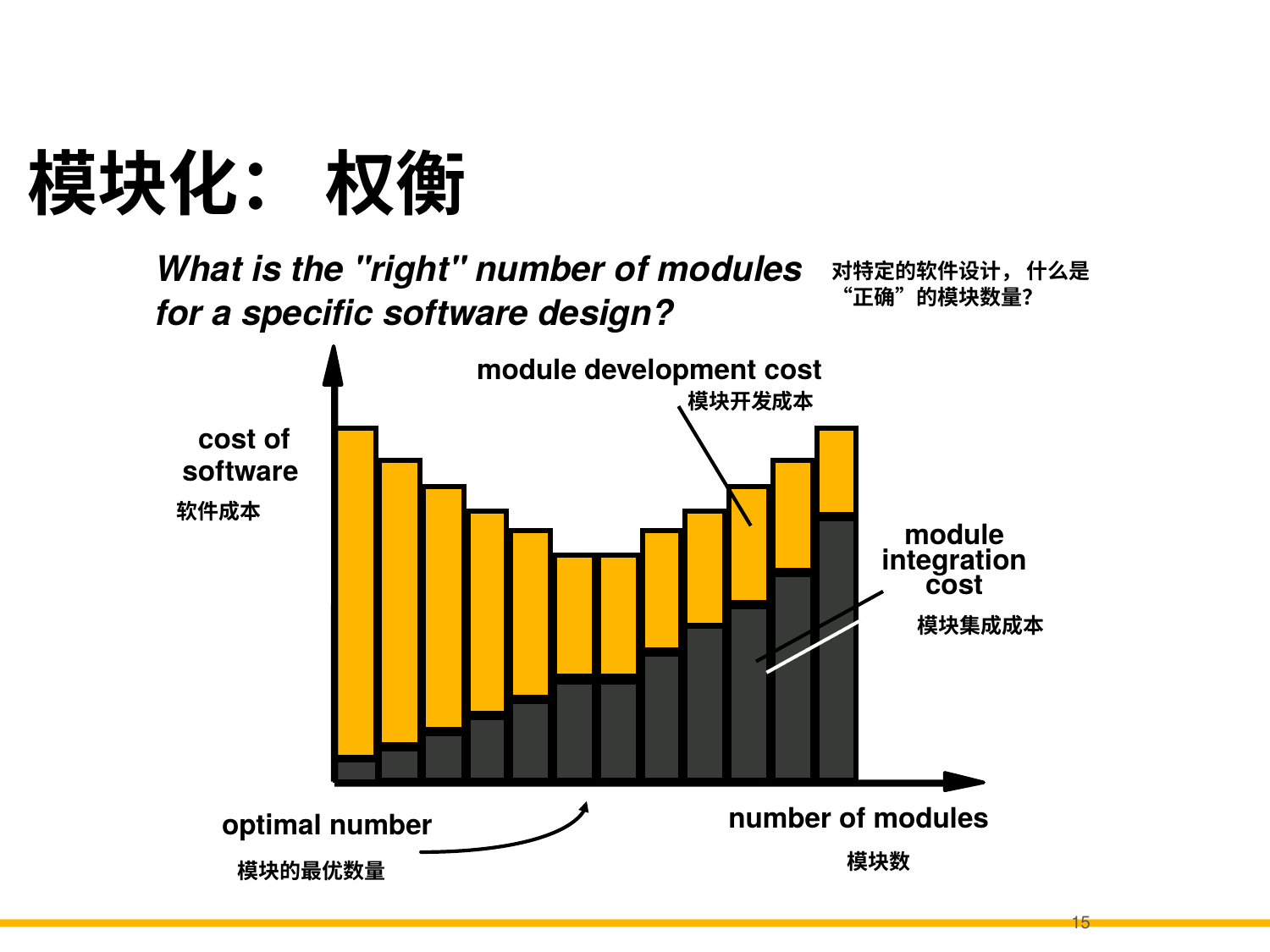

# 模块化： 权衡
What is the "right" number of modules
对特定的软件设计， 什么是“正确”的模块数量？
for a specific software design?
module development cost

模块开发成本

      cost of

    software

软件成本

module
integration
cost

模块集成成本

number of modules
optimal number

模块数
模块的最优数量
15